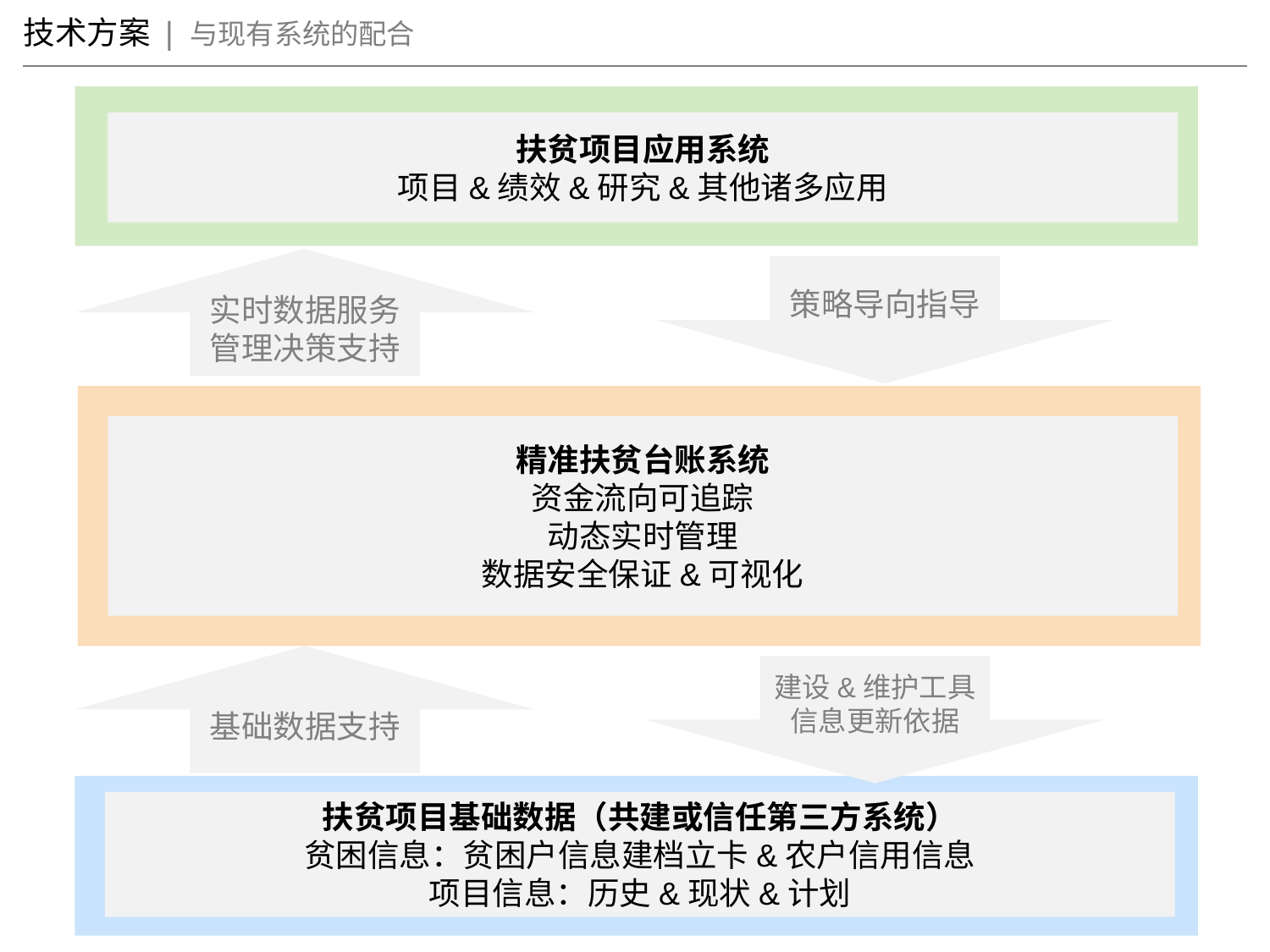

技术方案 | 与现有系统的配合

扶贫项目应用系统
项目&绩效&研究&其他诸多应用
实时数据服务
管理决策支持
策略导向指导

精准扶贫台账系统
资金流向可追踪
动态实时管理
数据安全保证&可视化
基础数据支持
建设&维护工具
信息更新依据

扶贫项目基础数据（共建或信任第三方系统）
贫困信息：贫困户信息建档立卡&农户信用信息
项目信息：历史&现状&计划